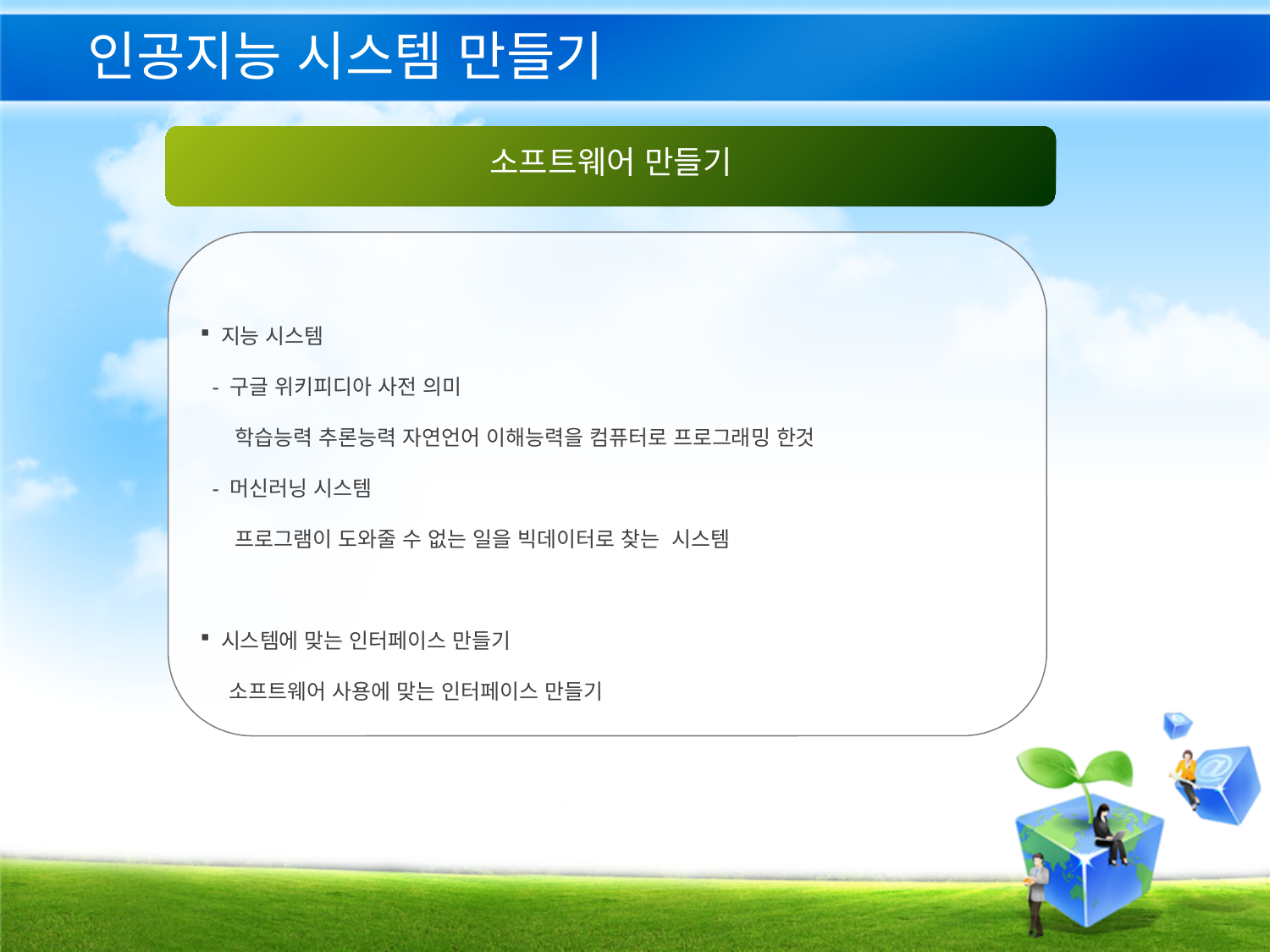

# 인공지능 시스템 만들기

소프트웨어 만들기

 지능 시스템
  - 구글 위키피디아 사전 의미
     학습능력 추론능력 자연언어 이해능력을 컴퓨터로 프로그래밍 한것
  - 머신러닝 시스템
     프로그램이 도와줄 수 없는 일을 빅데이터로 찾는  시스템

 시스템에 맞는 인터페이스 만들기
    소프트웨어 사용에 맞는 인터페이스 만들기